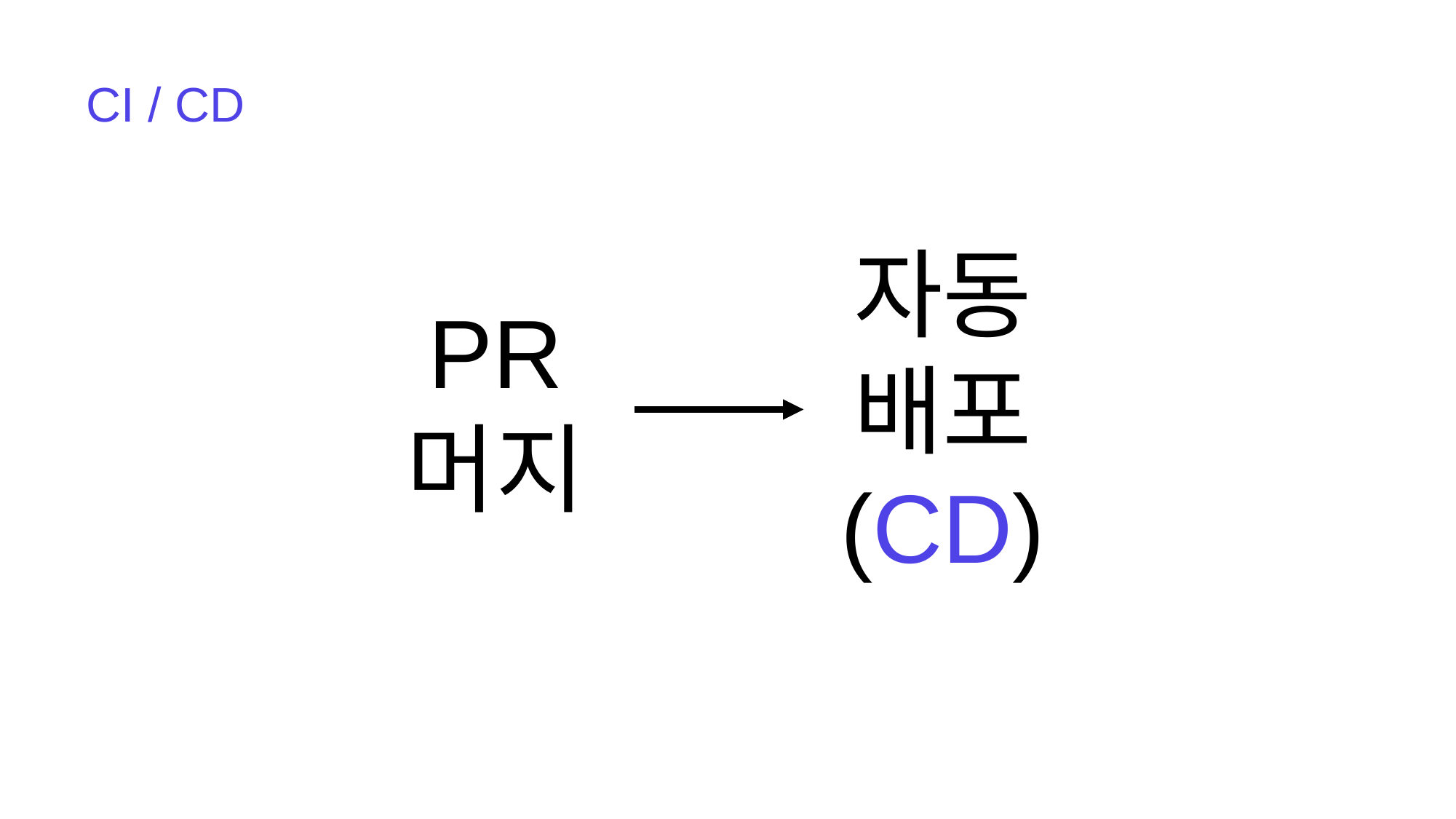

CI / CD
자동
배포
(CD)
PR
머지